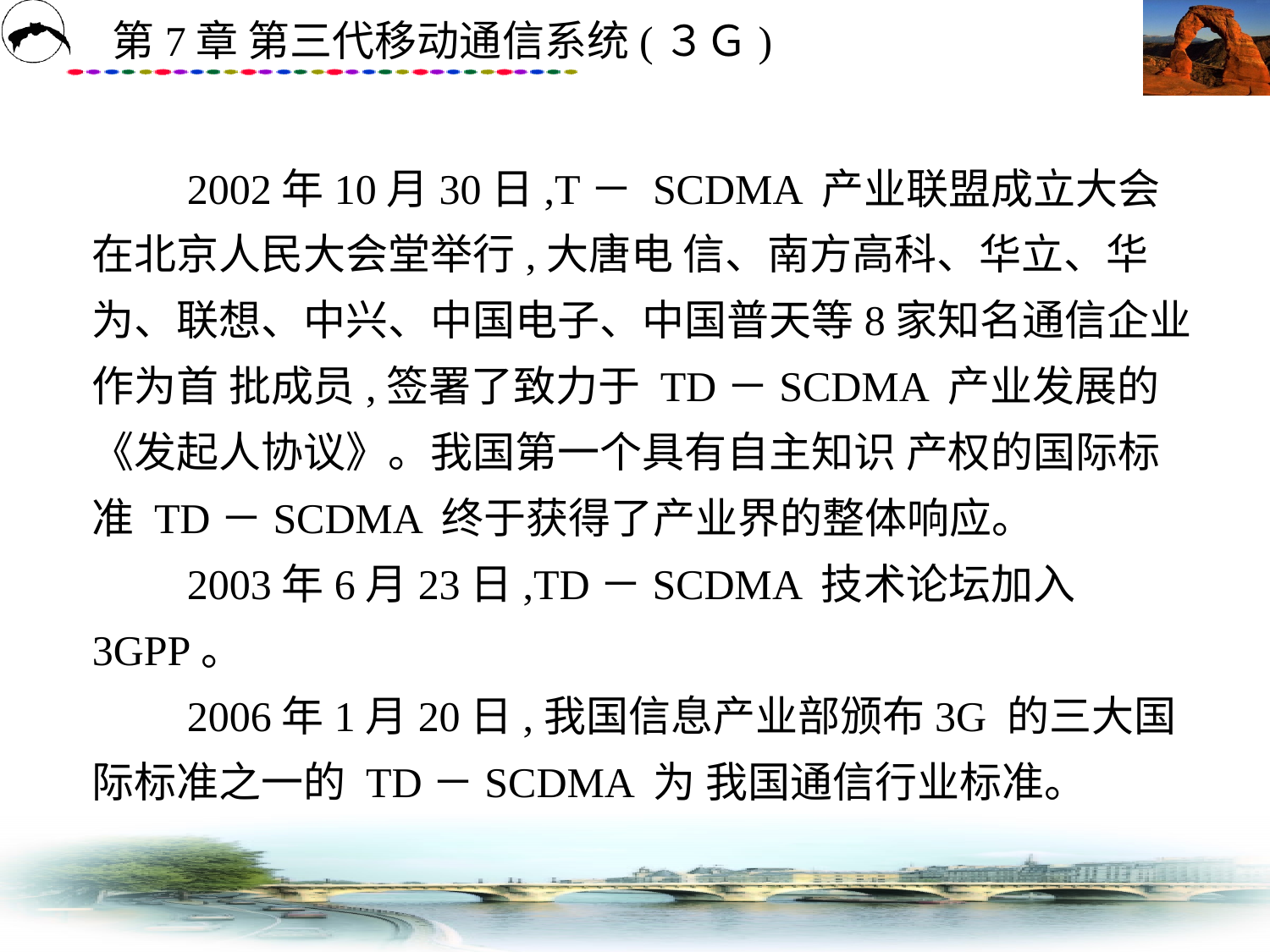

# 2002年10月30日,T－ SCDMA 产业联盟成立大会在北京人民大会堂举行,大唐电 信、南方高科、华立、华为、联想、中兴、中国电子、中国普天等8家知名通信企业作为首 批成员,签署了致力于 TD－SCDMA 产业发展的《发起人协议》。我国第一个具有自主知识 产权的国际标准 TD－SCDMA 终于获得了产业界的整体响应。 　　2003年6月23日,TD－SCDMA 技术论坛加入3GPP。 　　2006年1月20日,我国信息产业部颁布3G 的三大国际标准之一的 TD－SCDMA 为 我国通信行业标准。